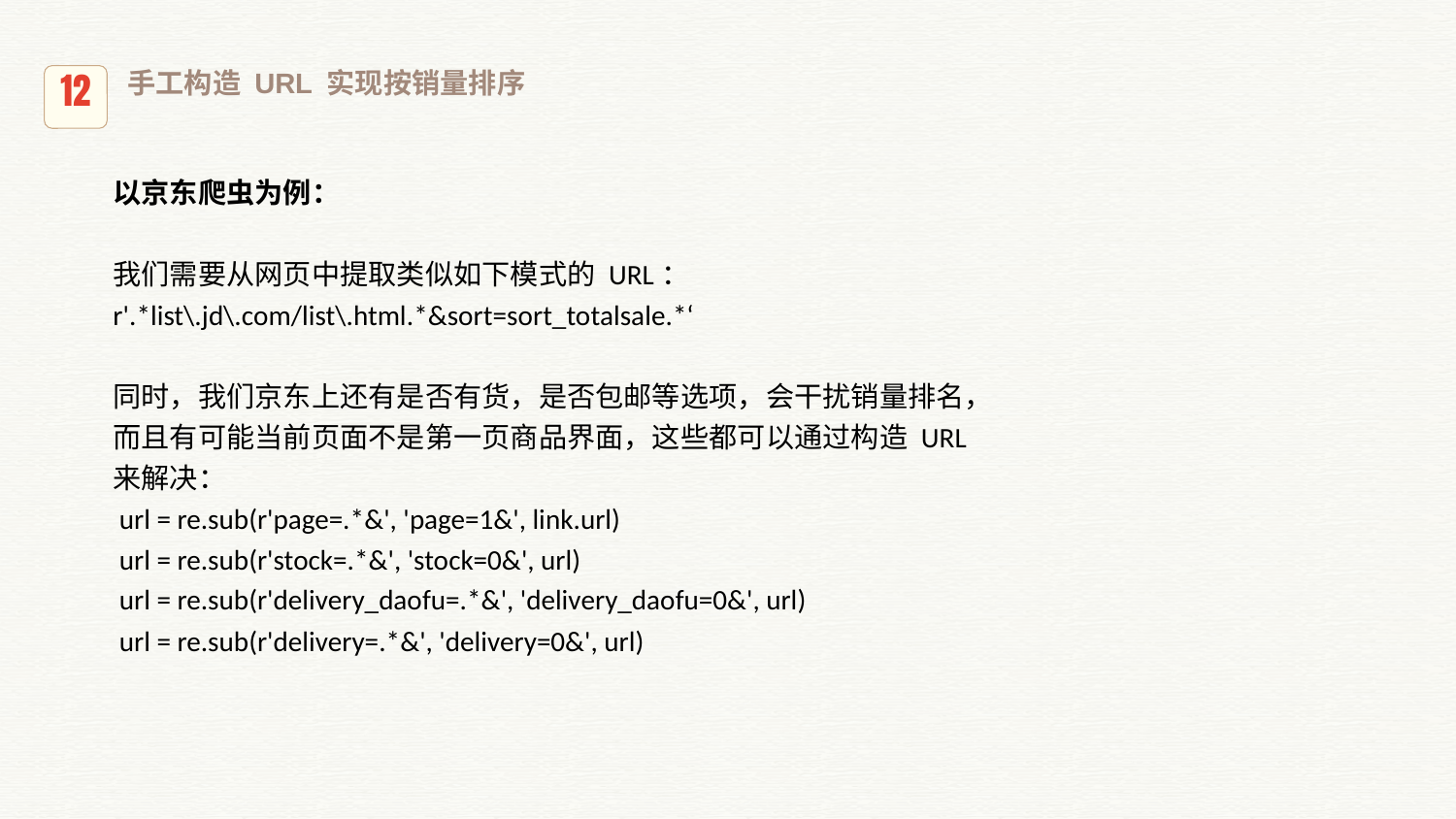

手工构造 URL 实现按销量排序

以京东爬虫为例：

我们需要从网页中提取类似如下模式的 URL：
r'.*list\.jd\.com/list\.html.*&sort=sort_totalsale.*‘

同时，我们京东上还有是否有货，是否包邮等选项，会干扰销量排名，而且有可能当前页面不是第一页商品界面，这些都可以通过构造 URL 来解决：
 url = re.sub(r'page=.*&', 'page=1&', link.url)
 url = re.sub(r'stock=.*&', 'stock=0&', url)
 url = re.sub(r'delivery_daofu=.*&', 'delivery_daofu=0&', url)
 url = re.sub(r'delivery=.*&', 'delivery=0&', url)